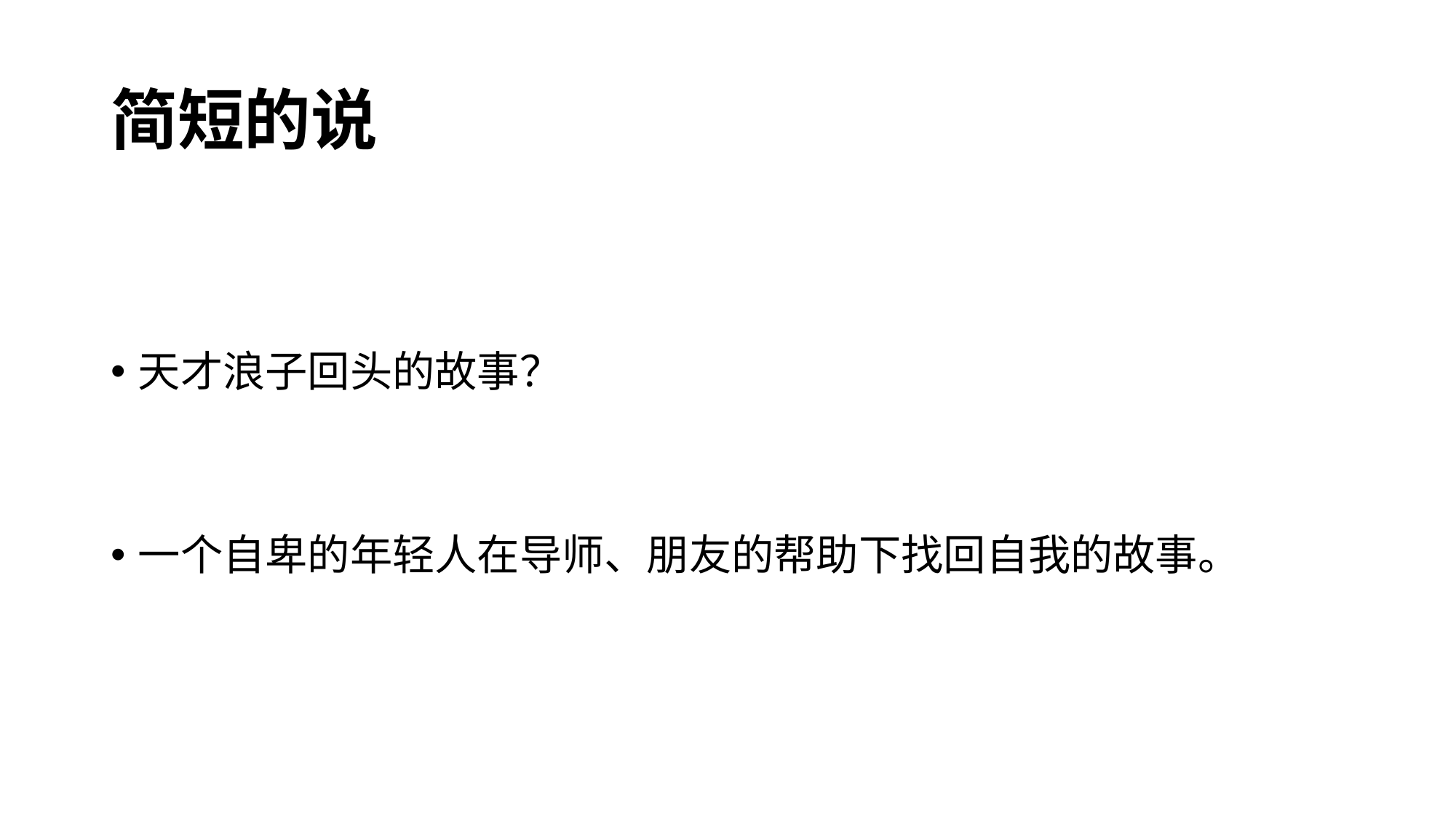

# 简短的说

天才浪子回头的故事？

一个自卑的年轻人在导师、朋友的帮助下找回自我的故事。